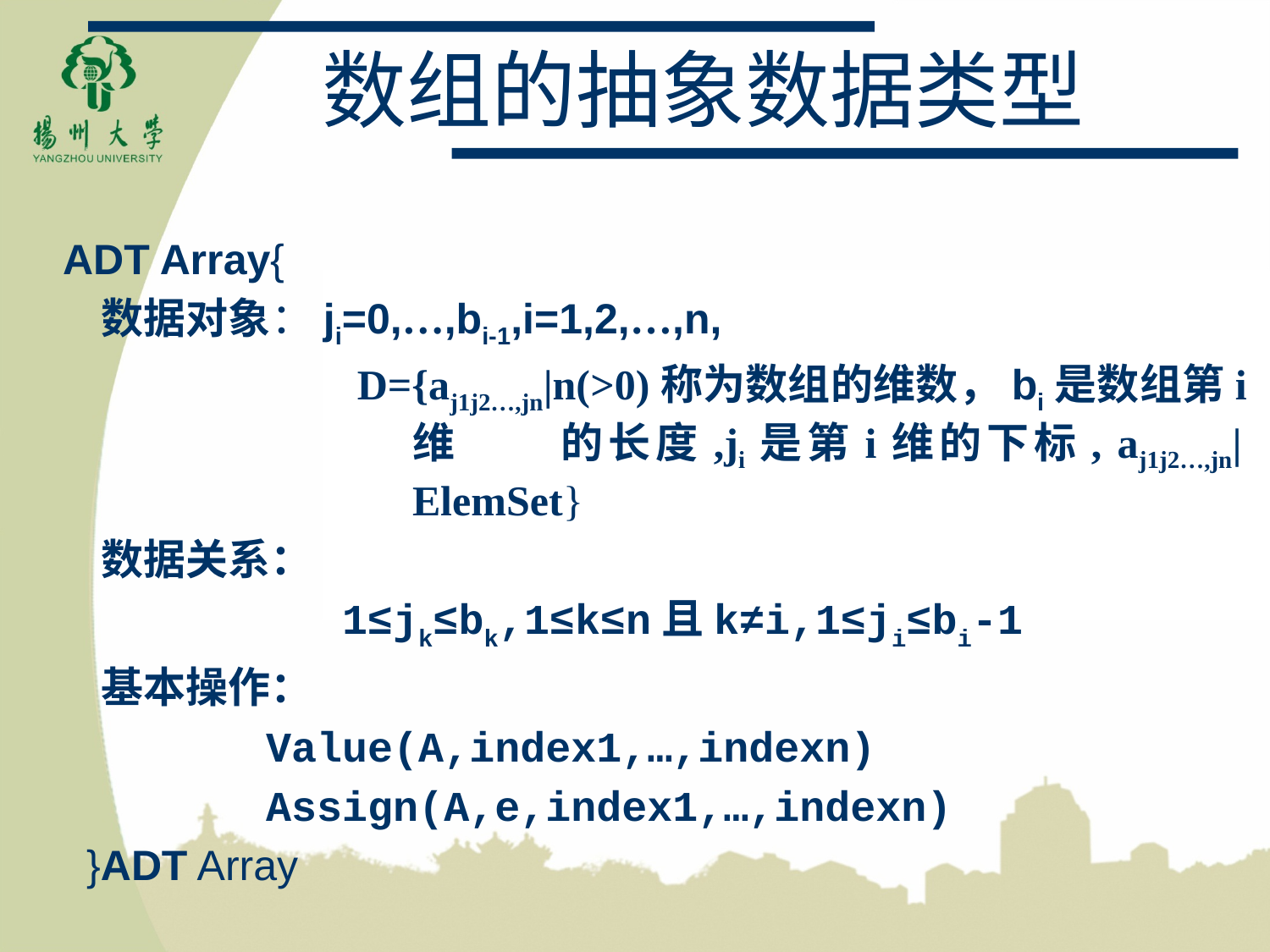

# 数组的抽象数据类型
ADT Array{
   数据对象：ji=0,…,bi-1,i=1,2,…,n,
                           D={aj1j2…,jn|n(>0)称为数组的维数，bi是数组第i维       的长度,ji是第i维的下标, aj1j2…,jn|  ElemSet}
   数据关系：
           1≤jk≤bk,1≤k≤n且k≠i,1≤ji≤bi-1
   基本操作：
        Value(A,index1,…,indexn)
        Assign(A,e,index1,…,indexn)
  }ADT Array